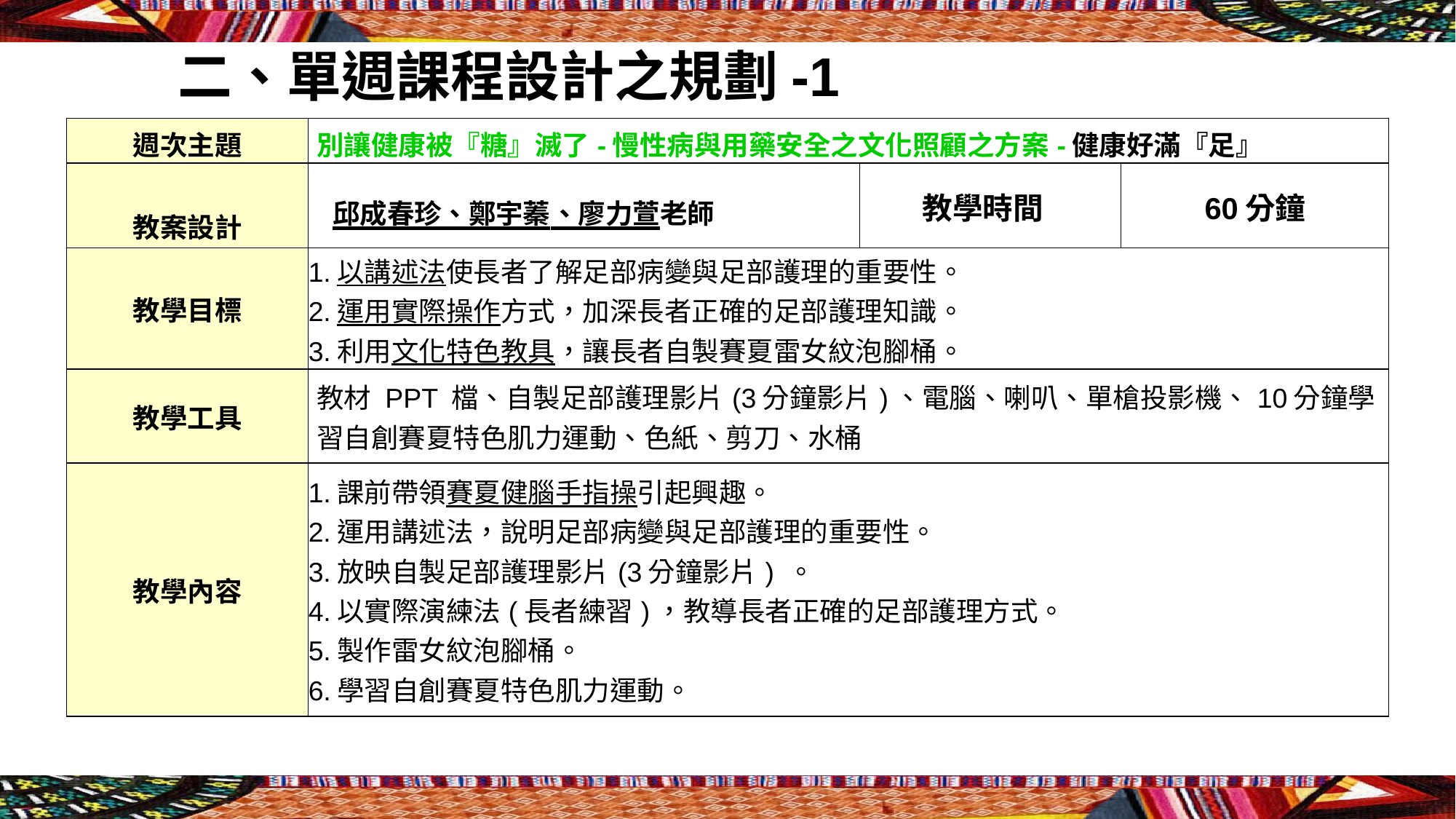

# 二、單週課程設計之規劃-1
| 週次主題 | 別讓健康被『糖』滅了-慢性病與用藥安全之文化照顧之方案-健康好滿『足』 |  |  |
| --- | --- | --- | --- |
| 教案設計 | 邱成春珍、鄭宇蓁 、廖力萱 老師 | 教學時間 | 60分鐘 |
| 教學目標 | 1.以講述法使長者了解足部病變與足部護理的重要性。 2.運用實際操作方式，加深長者正確的足部護理知識。 3.利用文化特色教具，讓長者自製賽夏雷女紋泡腳桶。 |  |  |
| 教學工具 | 教材 PPT 檔、自製足部護理影片(3分鐘影片)、電腦、喇叭、單槍投影機、10分鐘學習自創賽夏特色肌力運動、色紙、剪刀、水桶 |  |  |
| 教學內容 | 1.課前帶領賽夏健腦手指操引起興趣。 2.運用講述法，說明足部病變與足部護理的重要性。 3.放映自製足部護理影片(3分鐘影片) 。 4.以實際演練法(長者練習)，教導長者正確的足部護理方式。 5.製作雷女紋泡腳桶。 6.學習自創賽夏特色肌力運動。 |  |  |